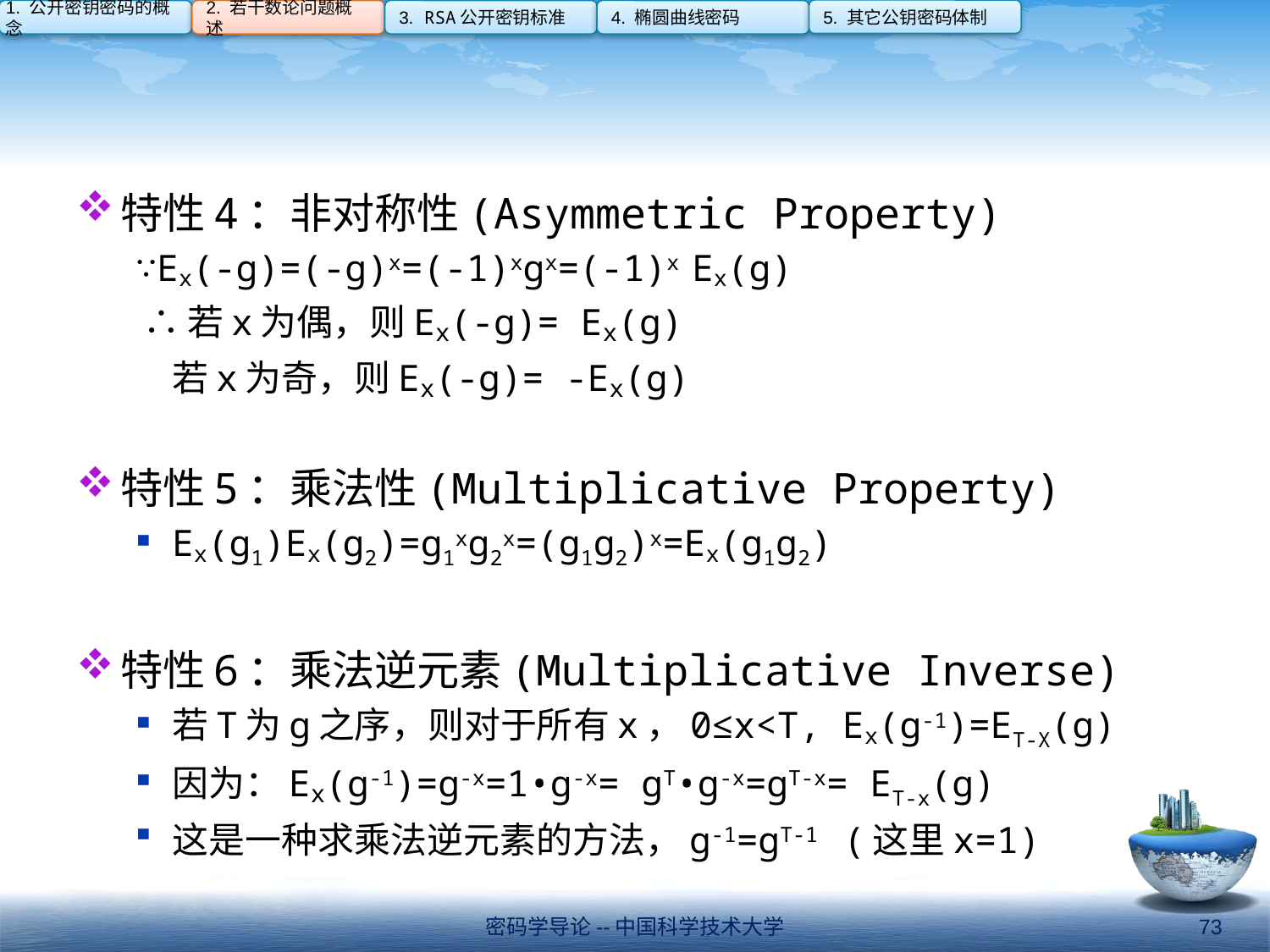

5. 其它公钥密码体制
1. 公开密钥密码的概念
2. 若干数论问题概述
3. RSA公开密钥标准
4. 椭圆曲线密码
#
特性4：非对称性(Asymmetric Property)
∵Ex(-g)=(-g)x=(-1)xgx=(-1)x Ex(g)
 ∴若x为偶，则Ex(-g)= Ex(g)
	若x为奇，则Ex(-g)= -Ex(g)

特性5：乘法性(Multiplicative Property)
Ex(g1)Ex(g2)=g1xg2x=(g1g2)x=Ex(g1g2)

特性6：乘法逆元素(Multiplicative Inverse)
若T为g之序，则对于所有x，0≤x<T, Ex(g-1)=ET-X(g)
因为：Ex(g-1)=g-x=1•g-x= gT•g-x=gT-x= ET-x(g)
这是一种求乘法逆元素的方法，g-1=gT-1  (这里x=1)

密码学导论--中国科学技术大学
73